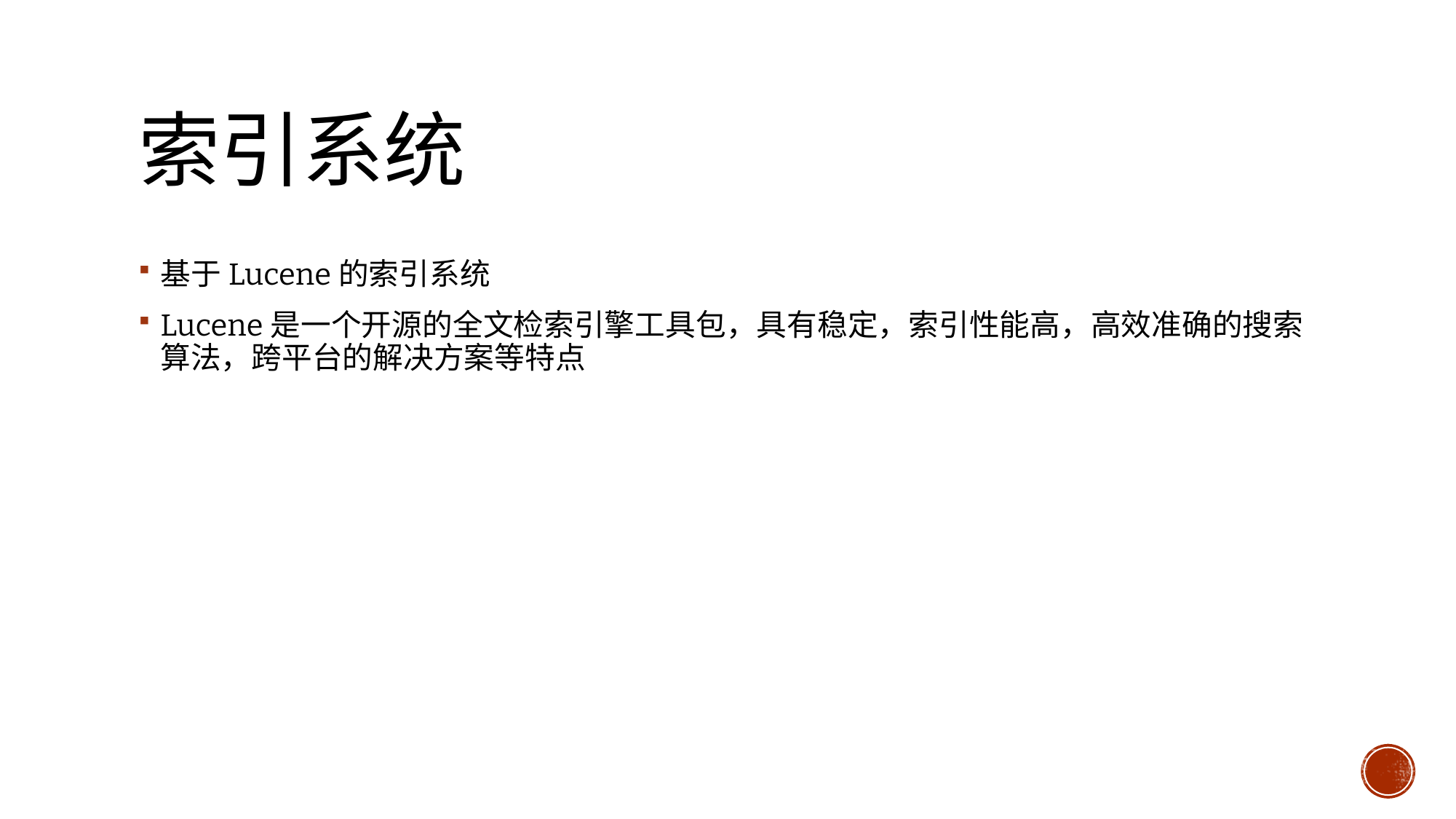

# 索引系统
基于Lucene的索引系统
Lucene是一个开源的全文检索引擎工具包，具有稳定，索引性能高，高效准确的搜索算法，跨平台的解决方案等特点